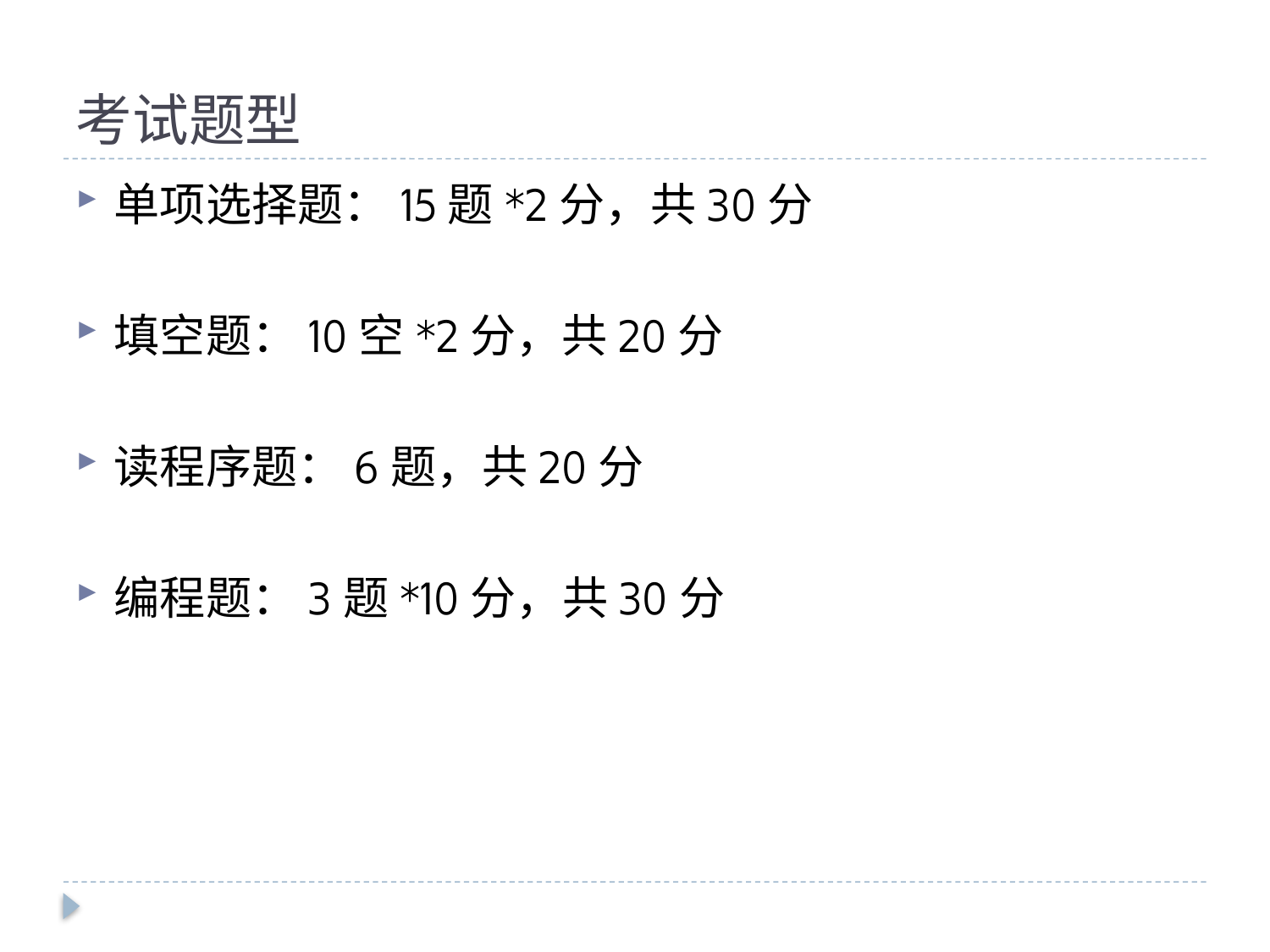

# 考试题型
单项选择题：15题*2分，共30分

填空题：10空*2分，共20分

读程序题：6题，共20分

编程题：3题*10分，共30分